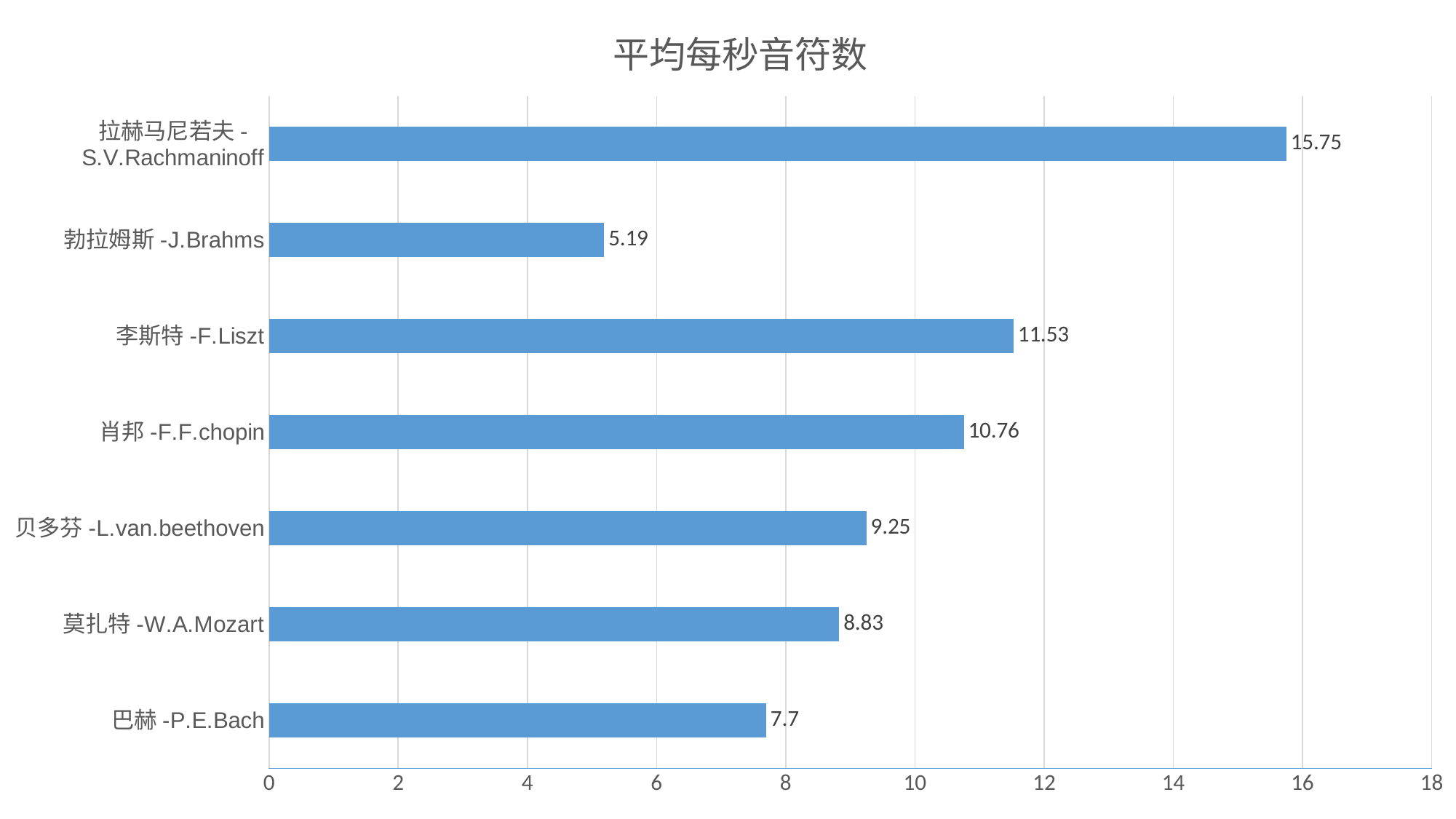

### Chart:

| Category | 平均每秒音符数 |
|---|---|
| 巴赫-P.E.Bach | 7.7 |
| 莫扎特-W.A.Mozart | 8.83 |
| 贝多芬-L.van.beethoven | 9.25 |
| 肖邦-F.F.chopin | 10.76 |
| 李斯特-F.Liszt | 11.53 |
| 勃拉姆斯-J.Brahms | 5.19 |
| 拉赫马尼若夫-S.V.Rachmaninoff | 15.75 |